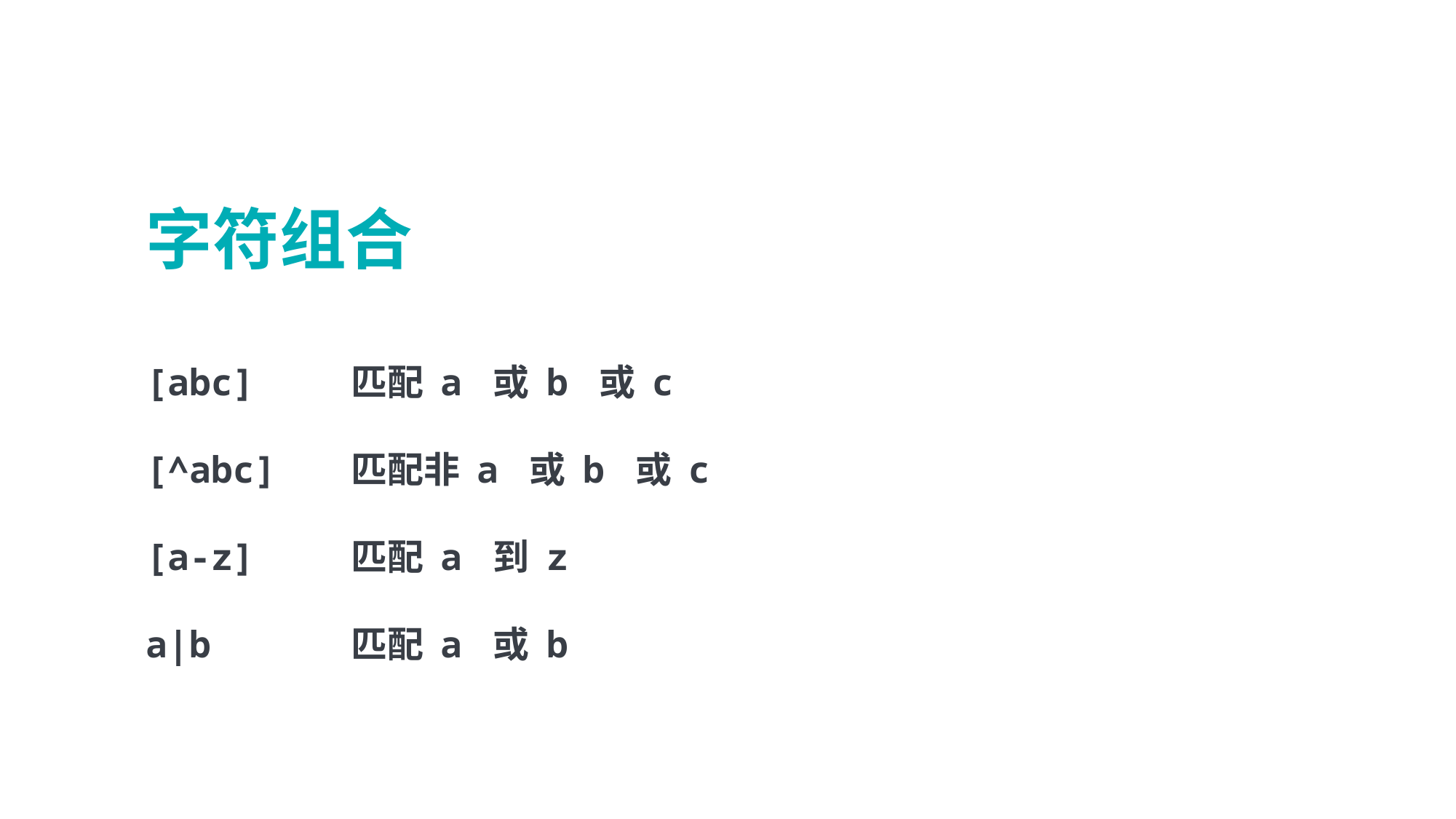

字符组合
[abc]    匹配 a 或 b 或 c

[^abc]   匹配非 a 或 b 或 c

[a-z]    匹配 a 到 z

a|b      匹配 a 或 b